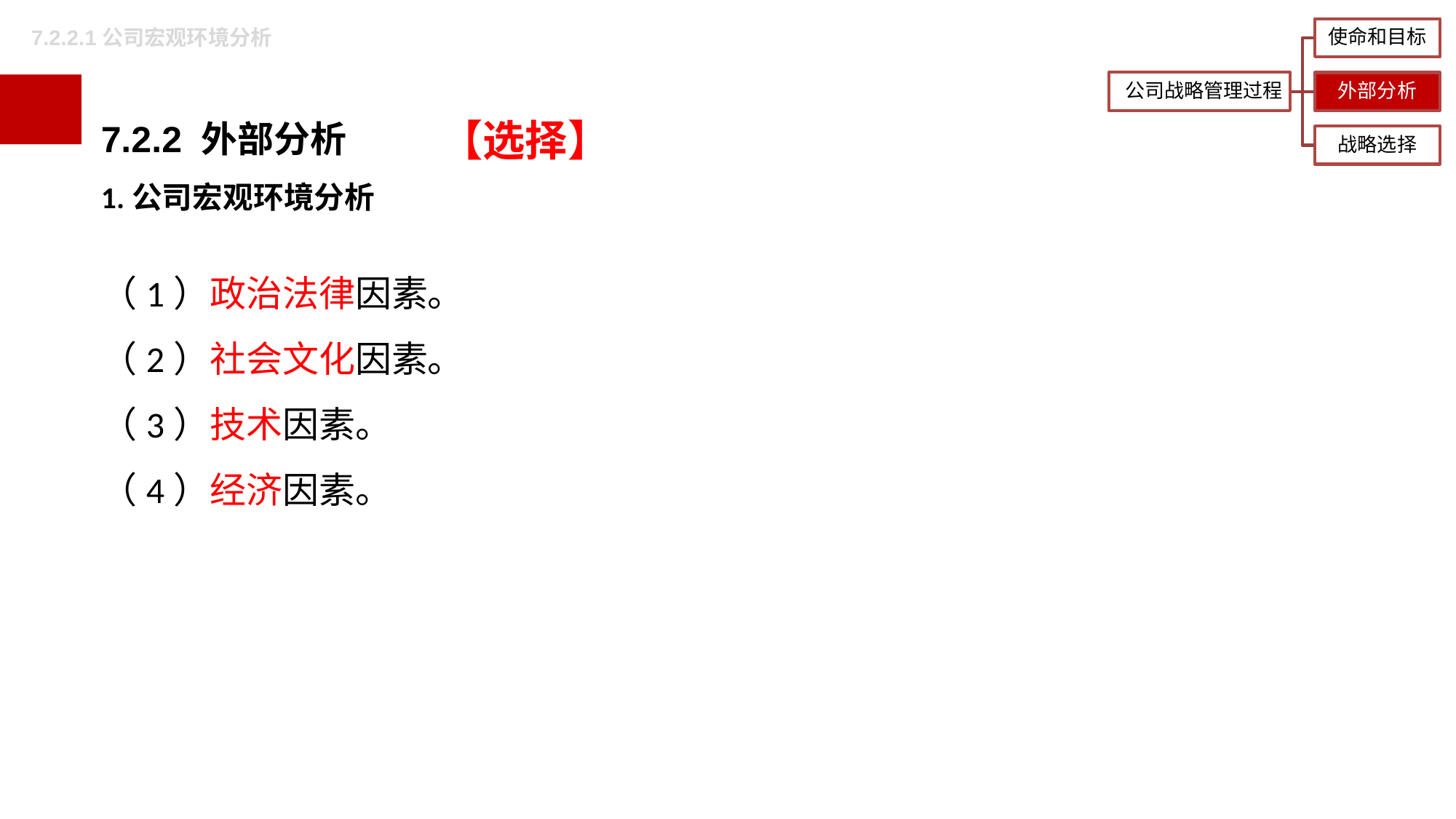

7.2.2.1公司宏观环境分析
 公司战略管理过程
使命和目标
外部分析
战略选择
7.2.2 外部分析
1.公司宏观环境分析
【选择】
（1）政治法律因素。
（2）社会文化因素。
（3）技术因素。
（4）经济因素。